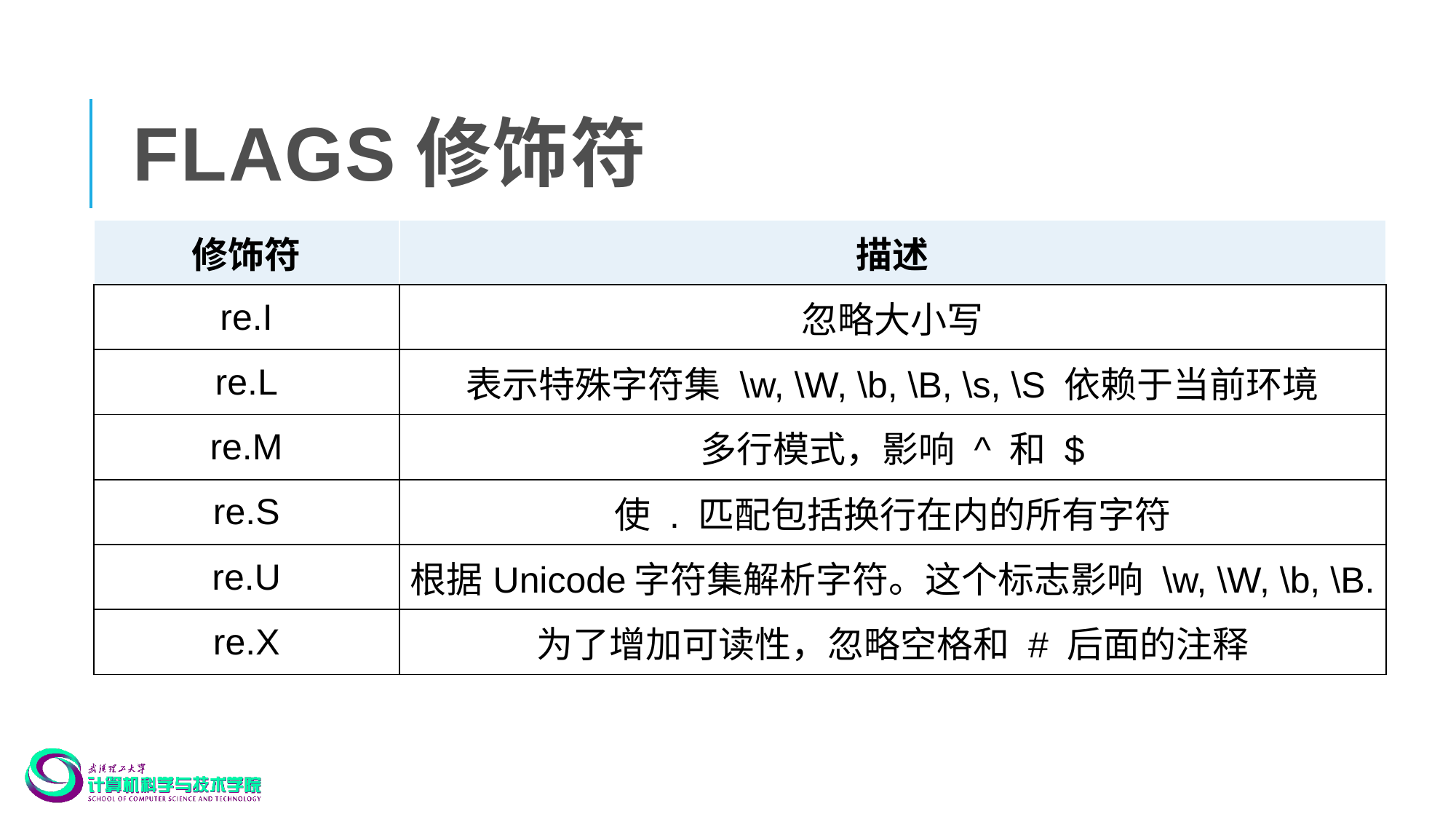

# Flags修饰符
| 修饰符 | 描述 |
| --- | --- |
| re.I | 忽略大小写 |
| re.L | 表示特殊字符集 \w, \W, \b, \B, \s, \S 依赖于当前环境 |
| re.M | 多行模式，影响 ^ 和 $ |
| re.S | 使 . 匹配包括换行在内的所有字符 |
| re.U | 根据Unicode字符集解析字符。这个标志影响 \w, \W, \b, \B. |
| re.X | 为了增加可读性，忽略空格和 # 后面的注释 |